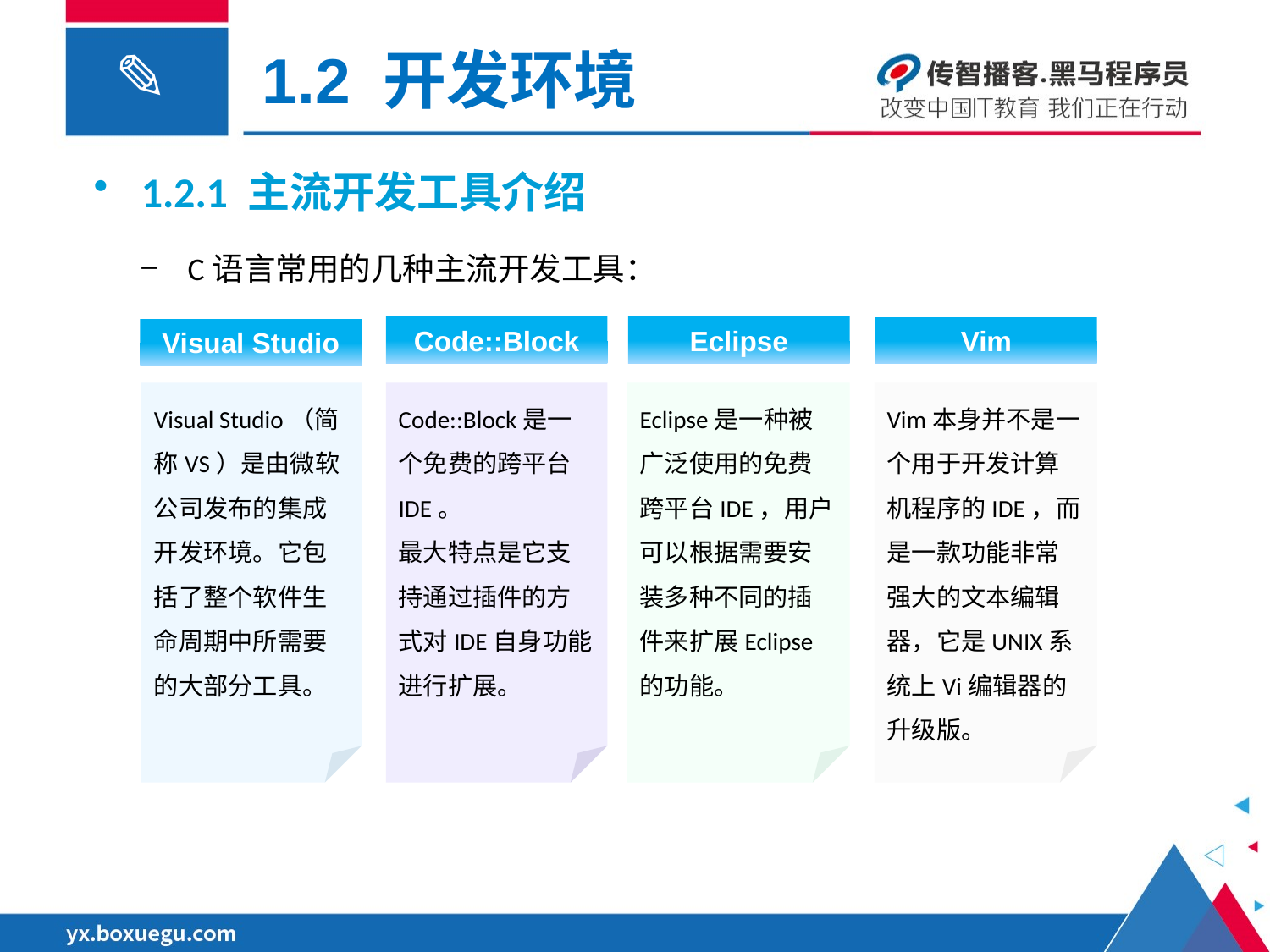

1.2 开发环境
1.2.1 主流开发工具介绍
C语言常用的几种主流开发工具：
Code::Block
Eclipse
Vim
Visual Studio
Visual Studio（简称VS）是由微软公司发布的集成开发环境。它包括了整个软件生命周期中所需要的大部分工具。
Code::Block是一个免费的跨平台IDE。
最大特点是它支持通过插件的方式对IDE自身功能进行扩展。
Eclipse是一种被广泛使用的免费跨平台IDE，用户可以根据需要安装多种不同的插件来扩展Eclipse的功能。
Vim本身并不是一个用于开发计算机程序的IDE，而是一款功能非常强大的文本编辑器，它是UNIX系统上Vi编辑器的升级版。